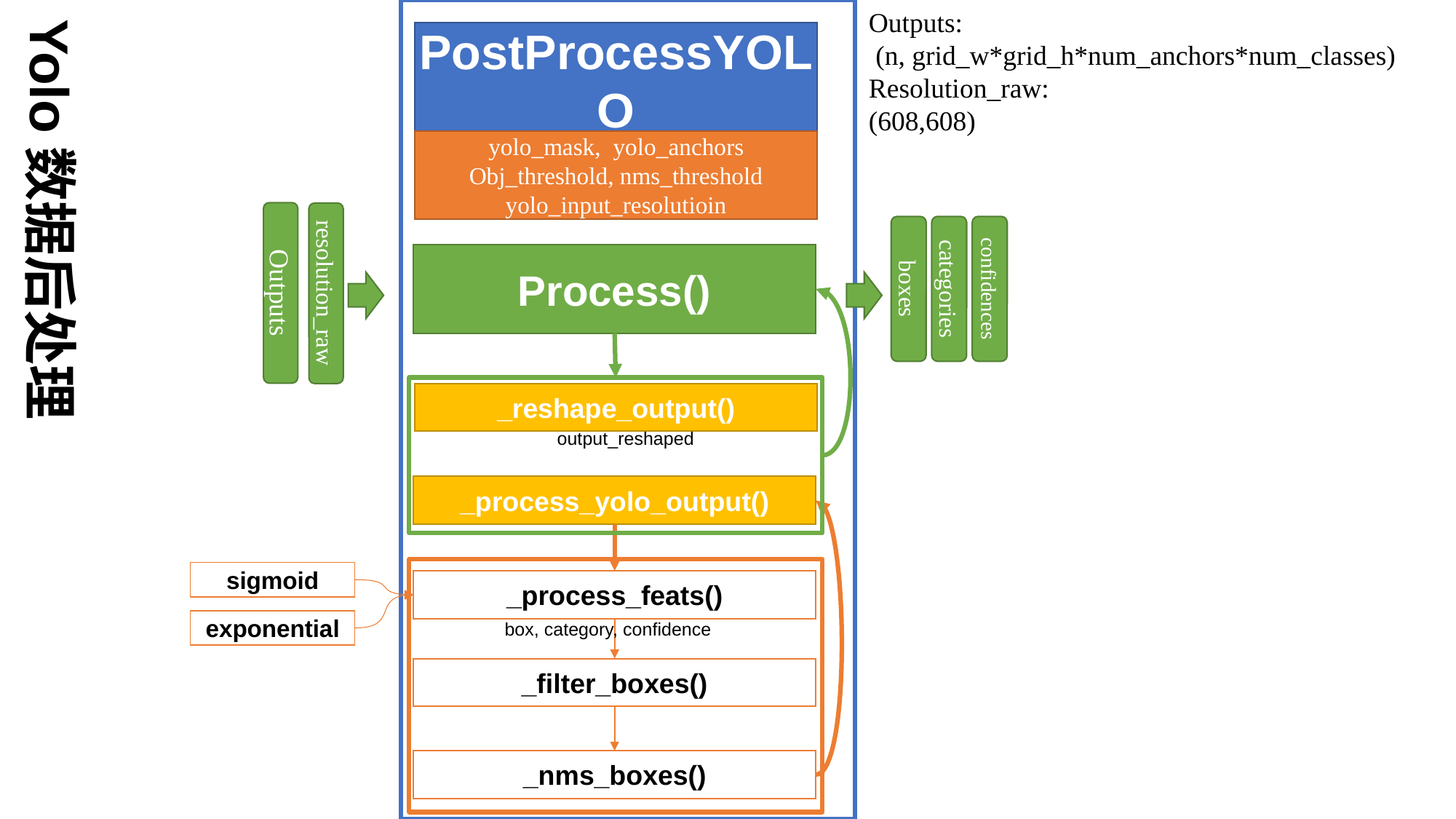

PostProcessYOLO
yolo_mask,  yolo_anchors
Obj_threshold, nms_threshold
yolo_input_resolutioin
Process()
categories
confidences
boxes
Outputs
resolution_raw

_reshape_output()
output_reshaped
_process_yolo_output()

sigmoid
_process_feats()
exponential
box, category, confidence
_filter_boxes()
_nms_boxes()
Outputs:
 (n, grid_w*grid_h*num_anchors*num_classes)
Resolution_raw:
(608,608)
Yolo数据后处理